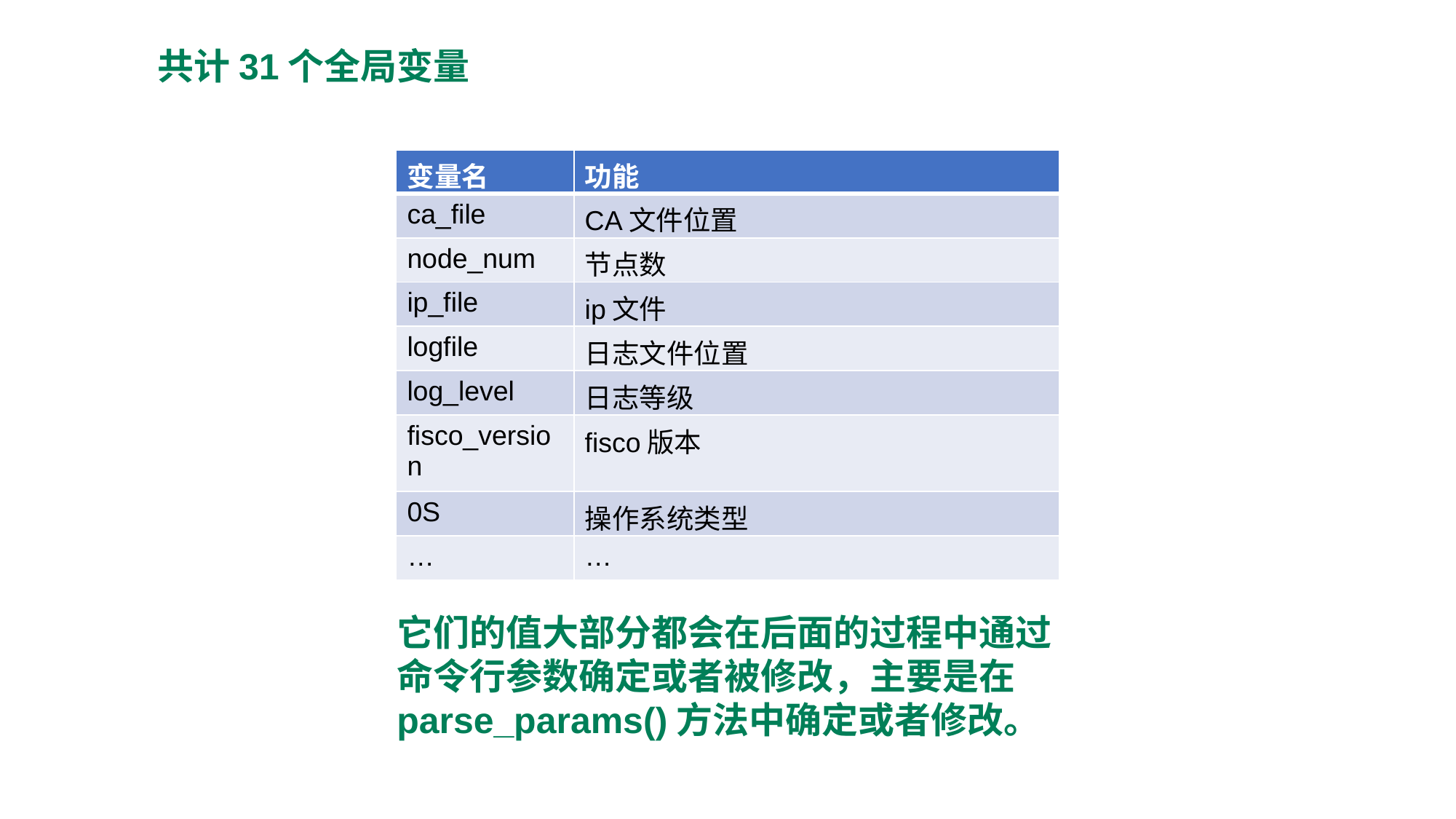

共计31个全局变量
| 变量名 | 功能 |
| --- | --- |
| ca\_file | CA文件位置 |
| node\_num | 节点数 |
| ip\_file | ip文件 |
| logfile | 日志文件位置 |
| log\_level | 日志等级 |
| fisco\_version | fisco版本 |
| 0S | 操作系统类型 |
| … | … |
它们的值大部分都会在后面的过程中通过命令行参数确定或者被修改，主要是在parse_params()方法中确定或者修改。